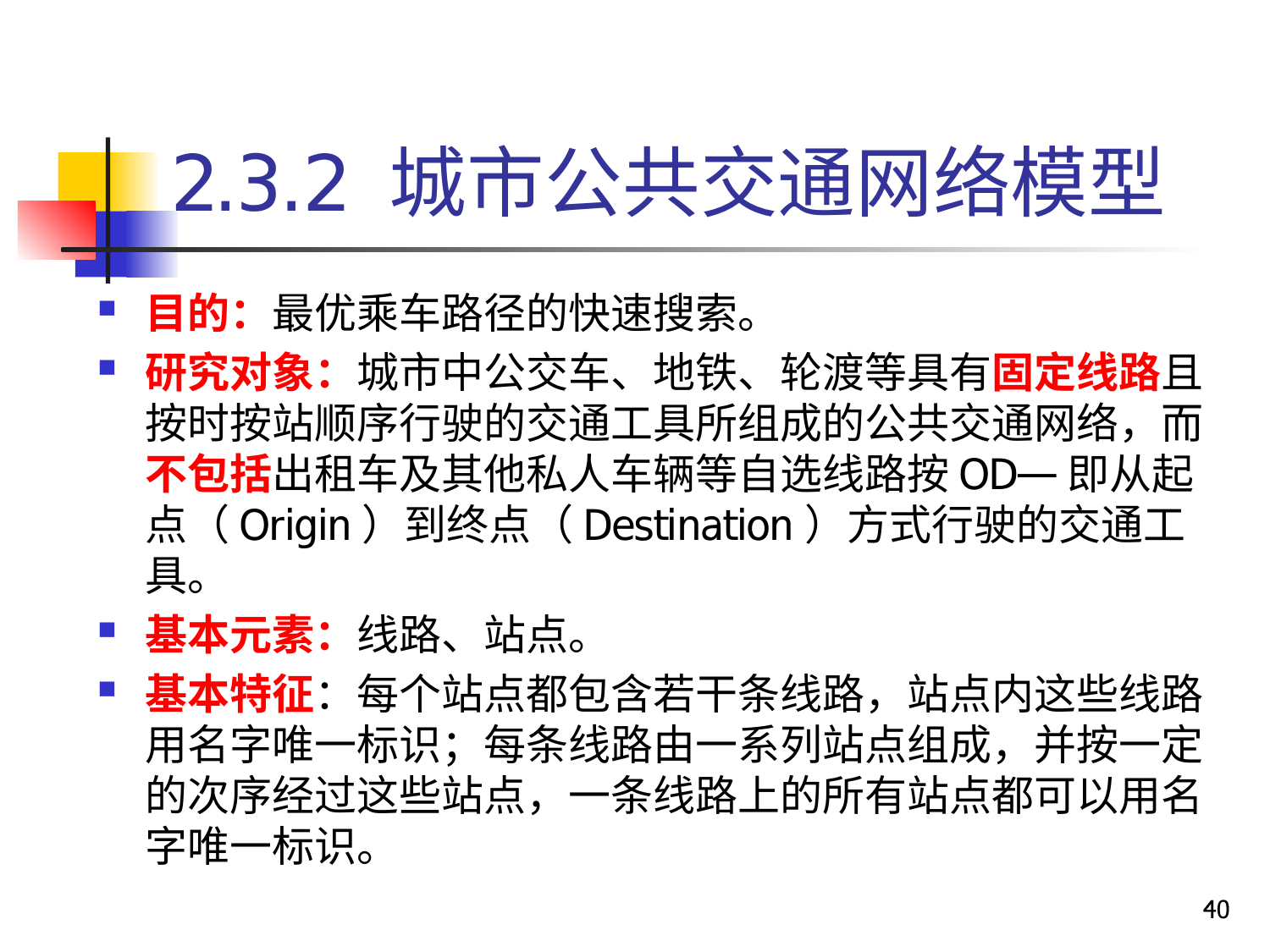

# 2.3.2 城市公共交通网络模型
目的：最优乘车路径的快速搜索。
研究对象：城市中公交车、地铁、轮渡等具有固定线路且按时按站顺序行驶的交通工具所组成的公共交通网络，而不包括出租车及其他私人车辆等自选线路按OD—即从起点（Origin）到终点（Destination）方式行驶的交通工具。
基本元素：线路、站点。
基本特征：每个站点都包含若干条线路，站点内这些线路用名字唯一标识；每条线路由一系列站点组成，并按一定的次序经过这些站点，一条线路上的所有站点都可以用名字唯一标识。
40